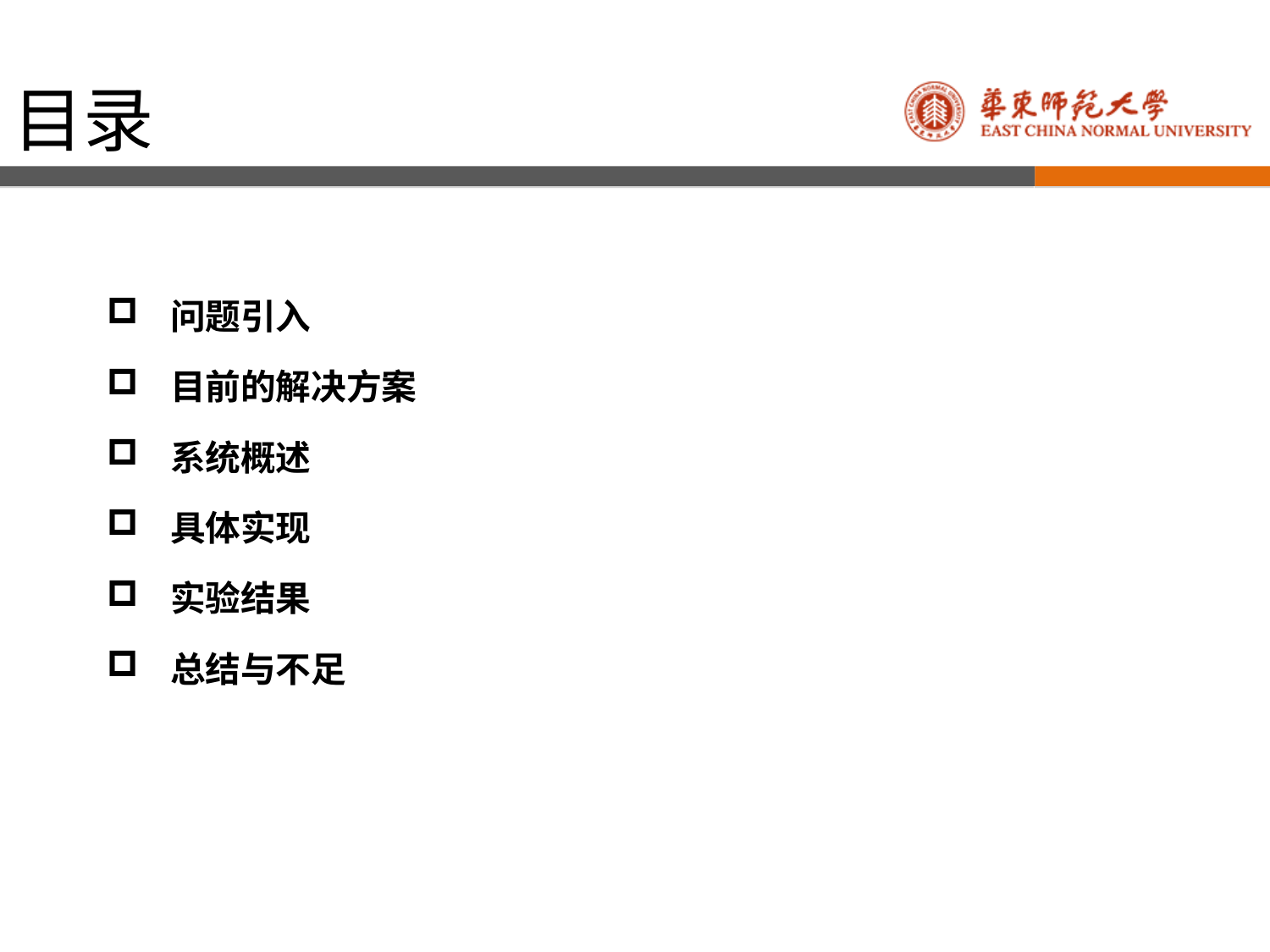

目录
问题引入
目前的解决方案
系统概述
具体实现
实验结果
总结与不足